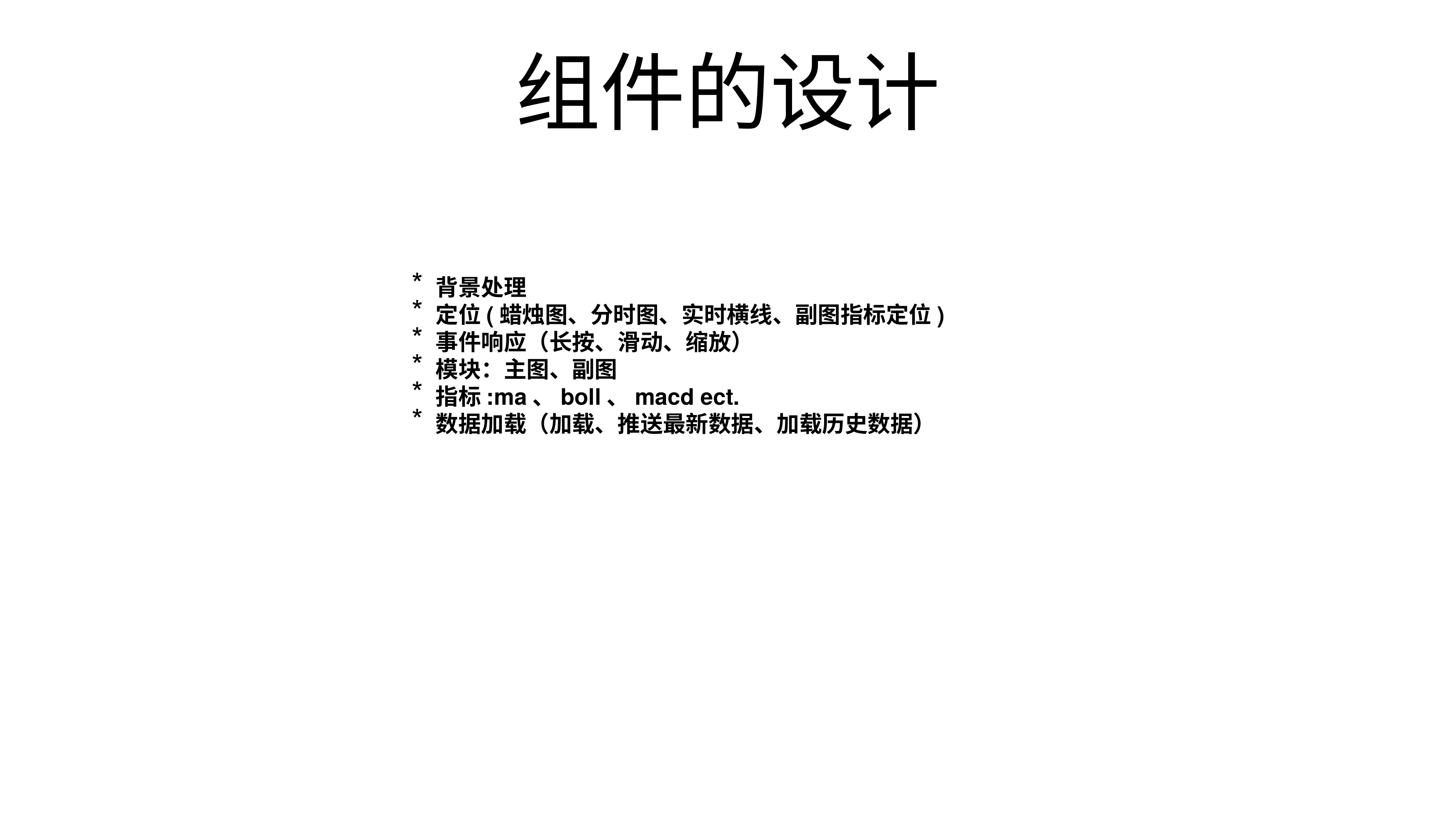

# 组件的设计
背景处理
定位(蜡烛图、分时图、实时横线、副图指标定位)
事件响应（长按、滑动、缩放）
模块：主图、副图
指标:ma、boll、macd ect.
数据加载（加载、推送最新数据、加载历史数据）
23